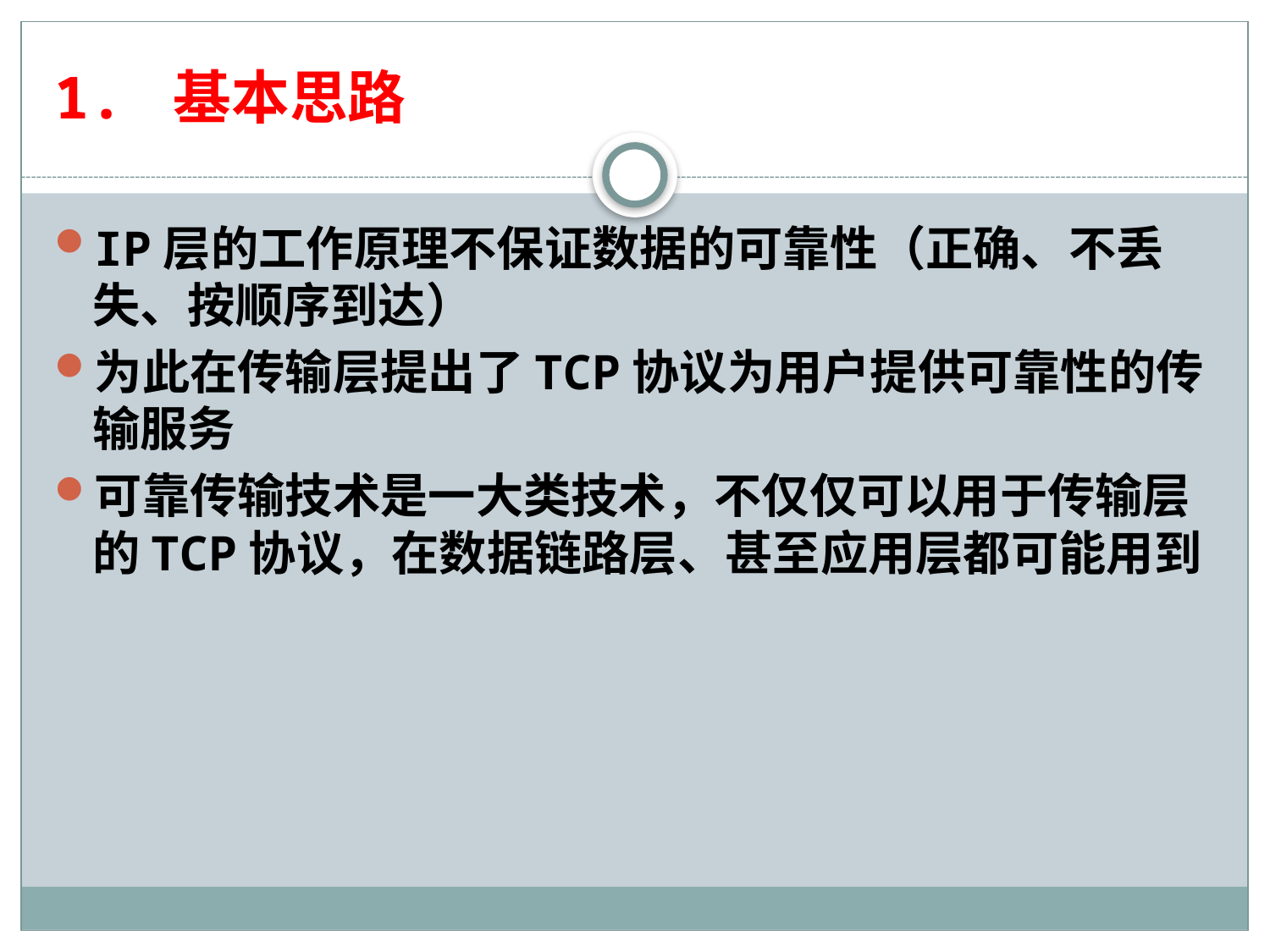

# 1. 基本思路
IP层的工作原理不保证数据的可靠性（正确、不丢失、按顺序到达）
为此在传输层提出了TCP协议为用户提供可靠性的传输服务
可靠传输技术是一大类技术，不仅仅可以用于传输层的TCP协议，在数据链路层、甚至应用层都可能用到